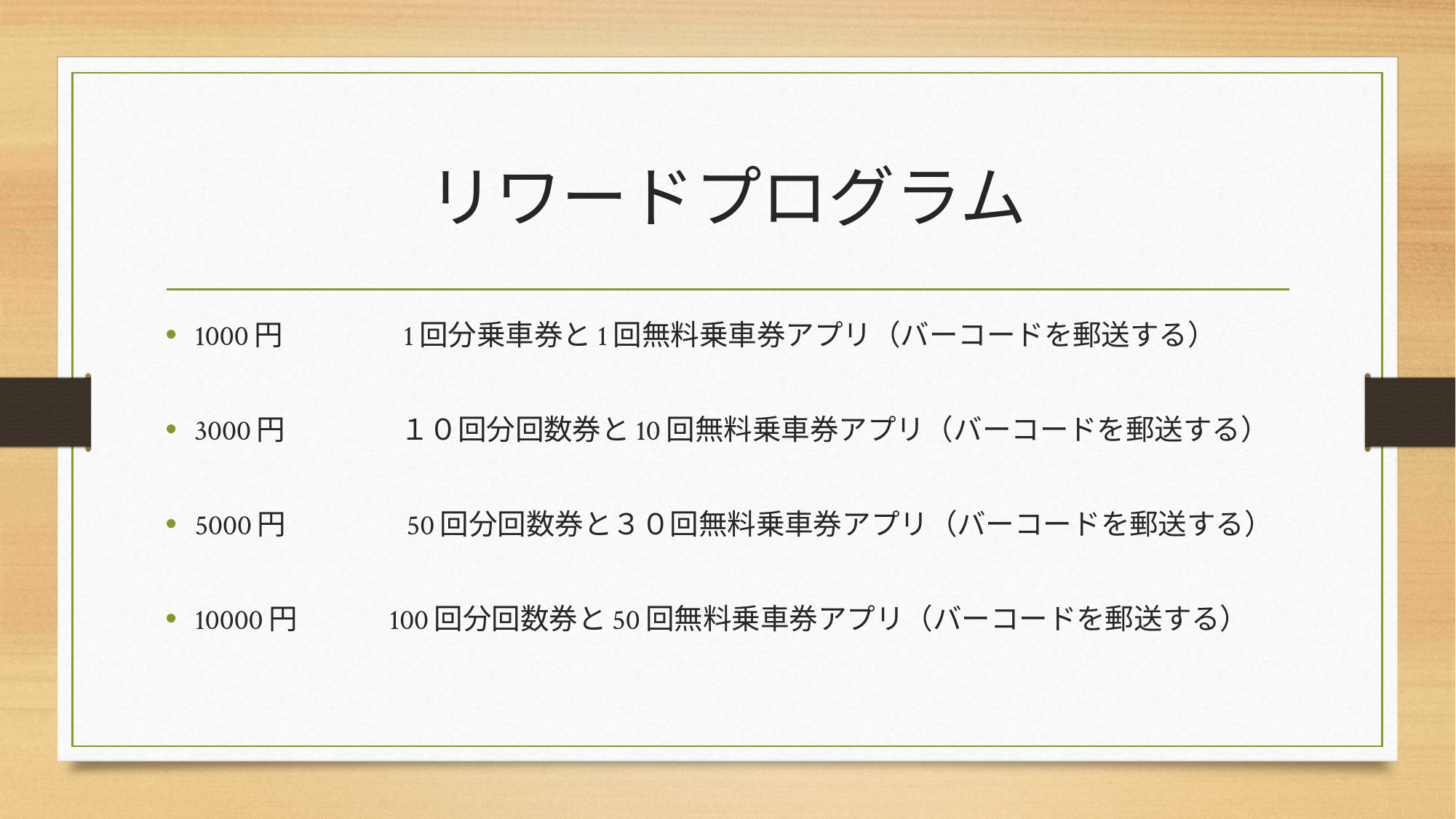

# リワードプログラム
1000円　　　　1回分乗車券と1回無料乗車券アプリ（バーコードを郵送する）

3000円　　　　１０回分回数券と10回無料乗車券アプリ（バーコードを郵送する）

5000円　　　　50回分回数券と３０回無料乗車券アプリ（バーコードを郵送する）

10000円　　　100回分回数券と50回無料乗車券アプリ（バーコードを郵送する）